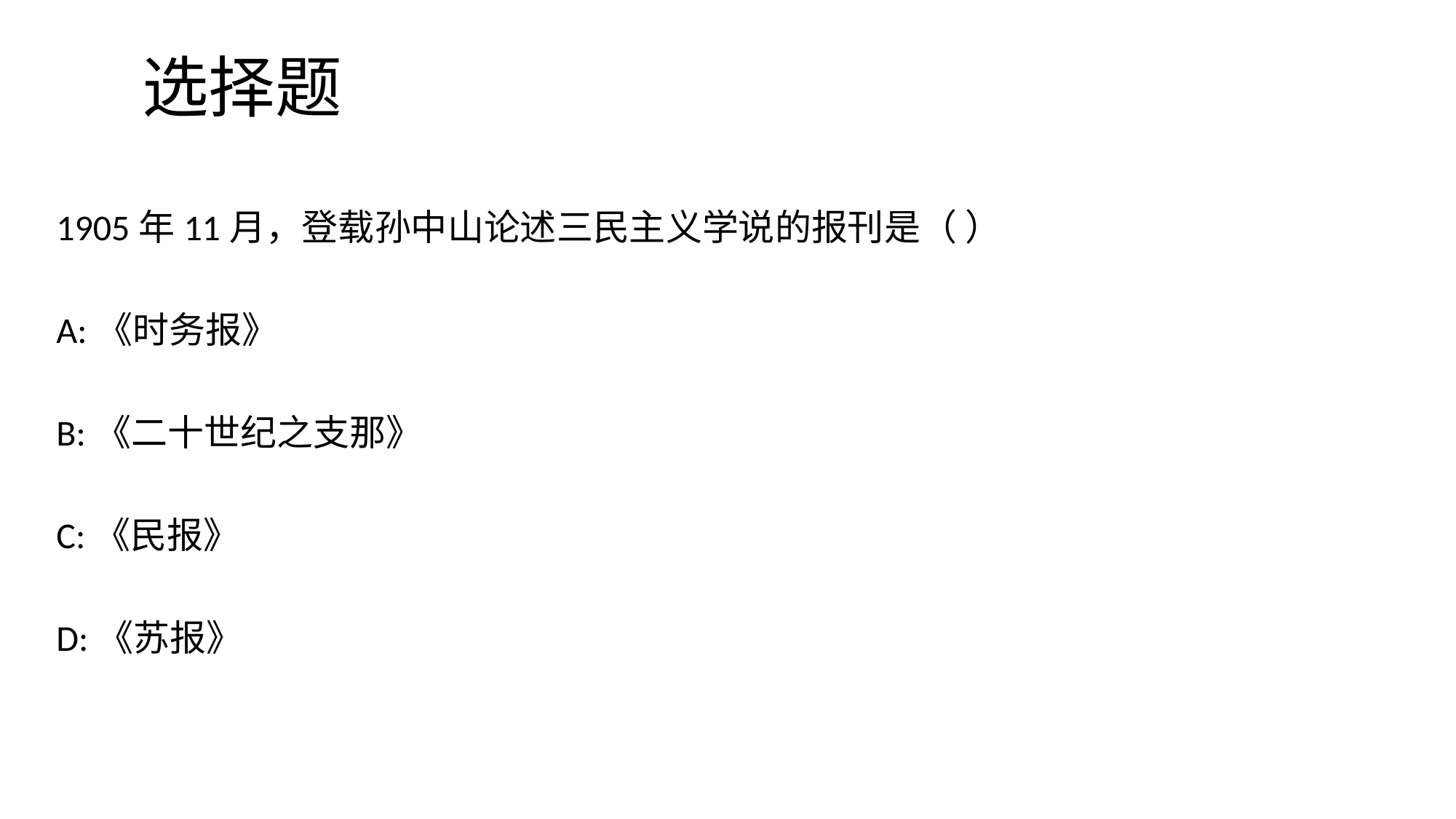

# 选择题
1905年11月，登载孙中山论述三民主义学说的报刊是（ ）
A:《时务报》
B:《二十世纪之支那》
C:《民报》
D:《苏报》